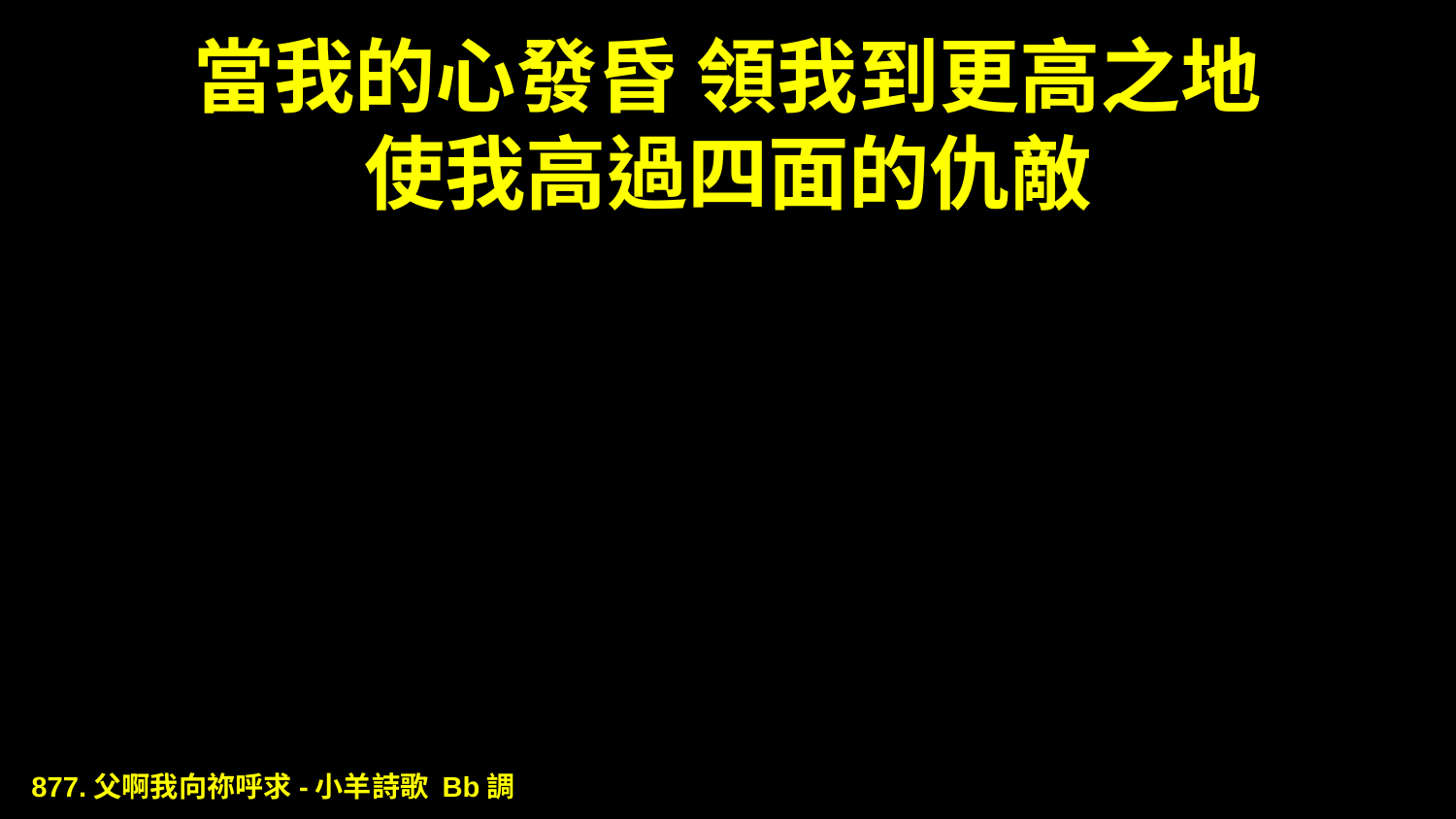

# 當我的心發昏 領我到更高之地 使我高過四面的仇敵
877.父啊我向祢呼求-小羊詩歌 Bb調